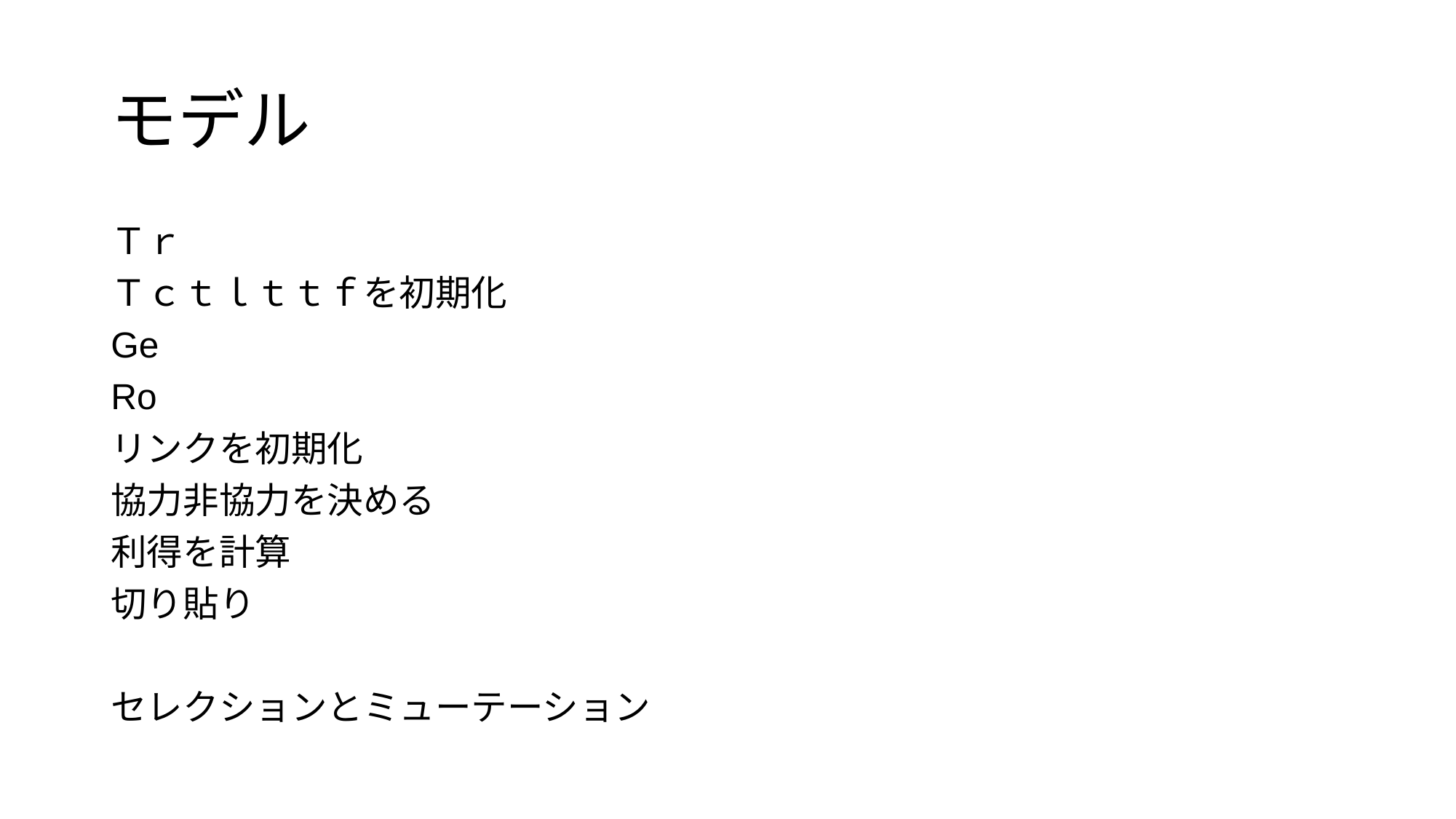

# モデル
Ｔｒ
Ｔｃｔｌｔｔｆを初期化
Ge
Ro
リンクを初期化
協力非協力を決める
利得を計算
切り貼り

セレクションとミューテーション